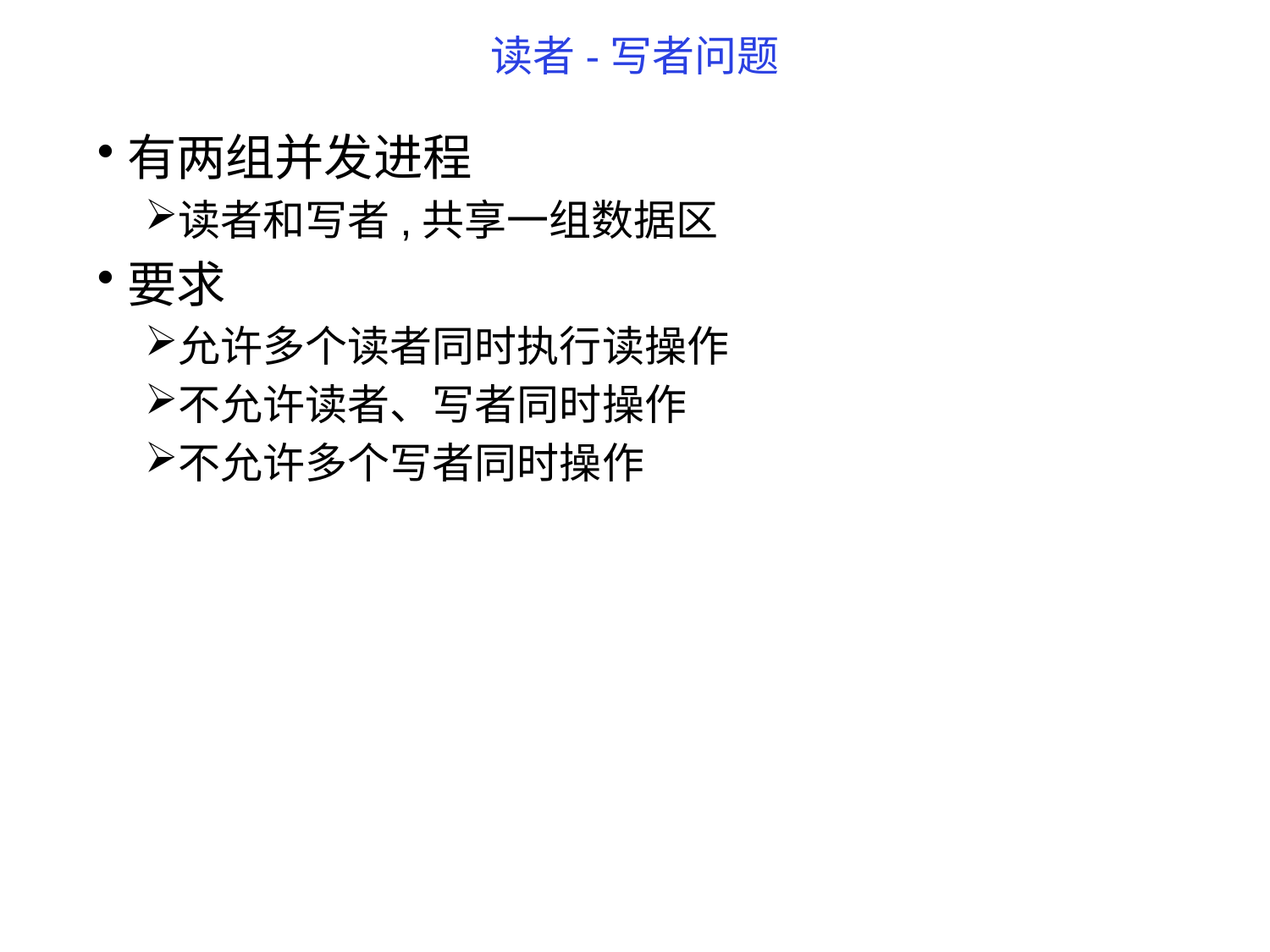

# 读者-写者问题
有两组并发进程
读者和写者,共享一组数据区
要求
允许多个读者同时执行读操作
不允许读者、写者同时操作
不允许多个写者同时操作